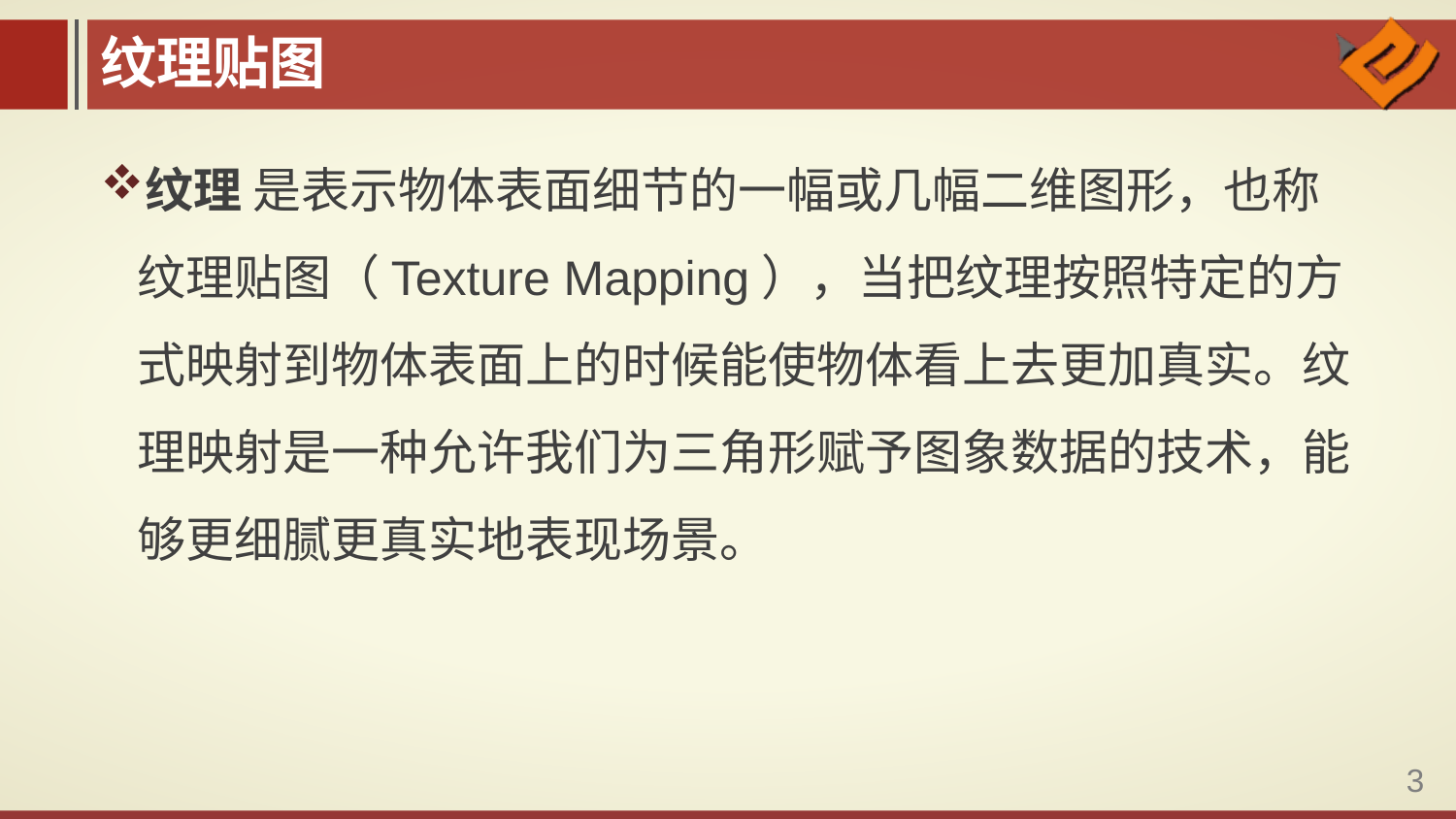

纹理贴图
纹理 是表示物体表面细节的一幅或几幅二维图形，也称纹理贴图（Texture Mapping），当把纹理按照特定的方式映射到物体表面上的时候能使物体看上去更加真实。纹理映射是一种允许我们为三角形赋予图象数据的技术，能够更细腻更真实地表现场景。